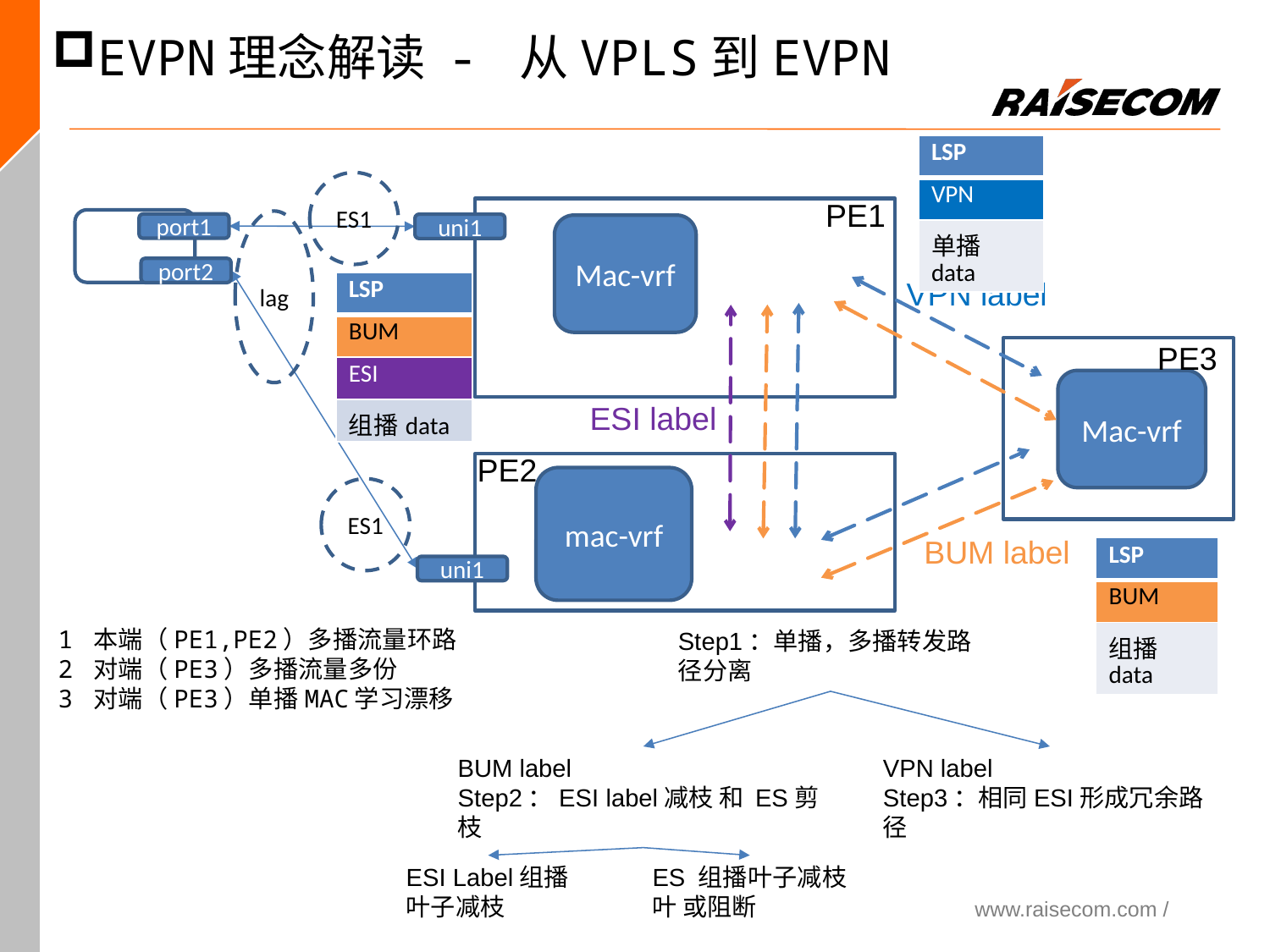

EVPN理念解读 - 从VPLS到EVPN
| LSP |
| --- |
| VPN |
| 单播data |
ES1
PE1

CE
lag
port1
uni1
Mac-vrf
port2
VPN label
| LSP |
| --- |
| BUM |
| ESI |
| 组播data |
PE3

Mac-vrf
ESI label
PE2

mac-vrf
ES1
BUM label
| LSP |
| --- |
| BUM |
| 组播data |
uni1
1 本端（PE1,PE2）多播流量环路
2 对端（PE3）多播流量多份
3 对端（PE3）单播MAC学习漂移
Step1：单播，多播转发路径分离
BUM label
Step2：ESI label减枝 和 ES剪枝
VPN label
Step3：相同ESI形成冗余路径
ESI Label组播叶子减枝
ES 组播叶子减枝叶 或阻断